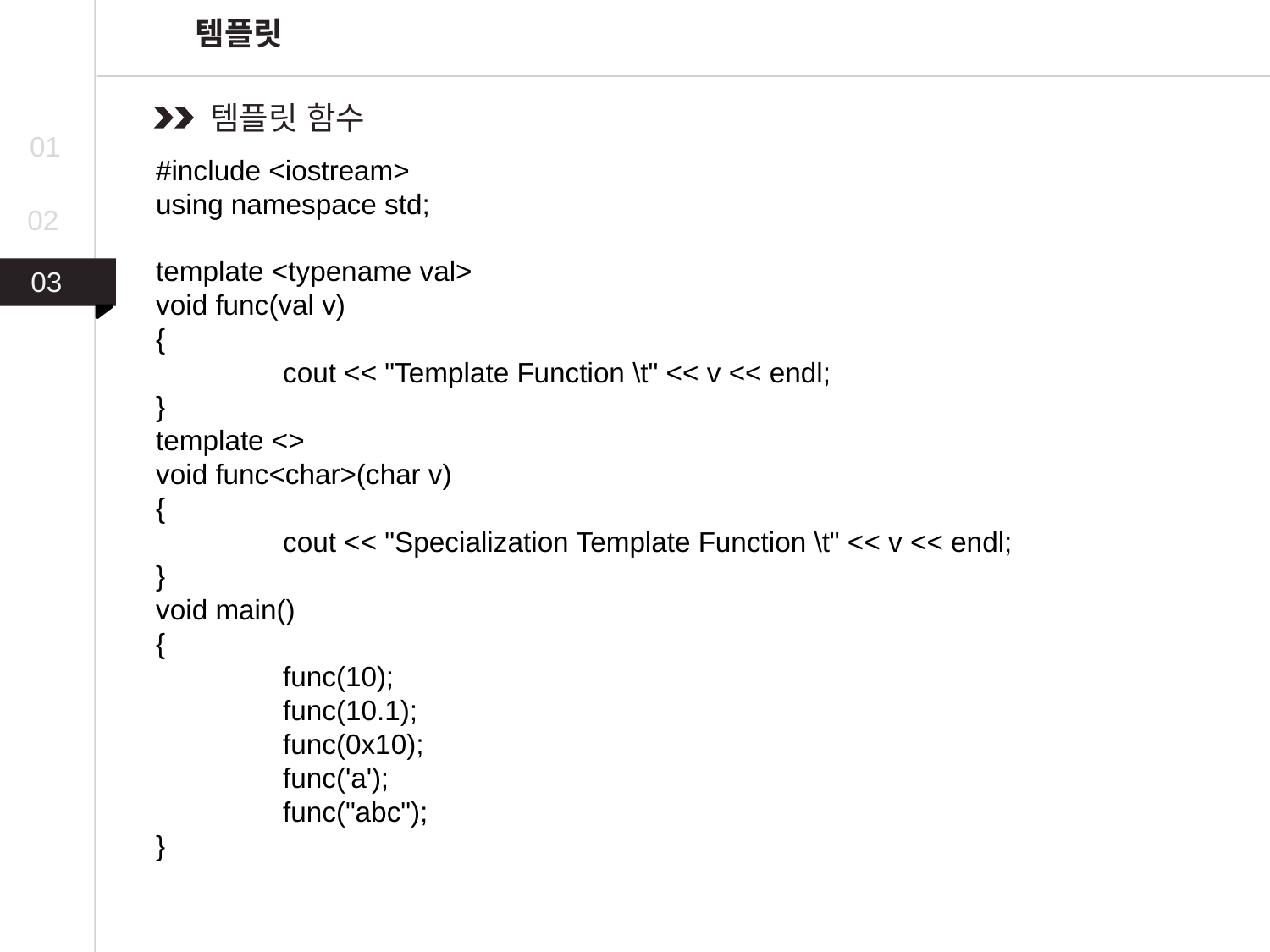

템플릿
템플릿 함수

01
#include <iostream>
using namespace std;

template <typename val>
void func(val v)
{
	cout << "Template Function \t" << v << endl;
}
template <>
void func<char>(char v)
{
	cout << "Specialization Template Function \t" << v << endl;
}
void main()
{
	func(10);
	func(10.1);
	func(0x10);
	func('a');
	func("abc");
}
02
03

03
02